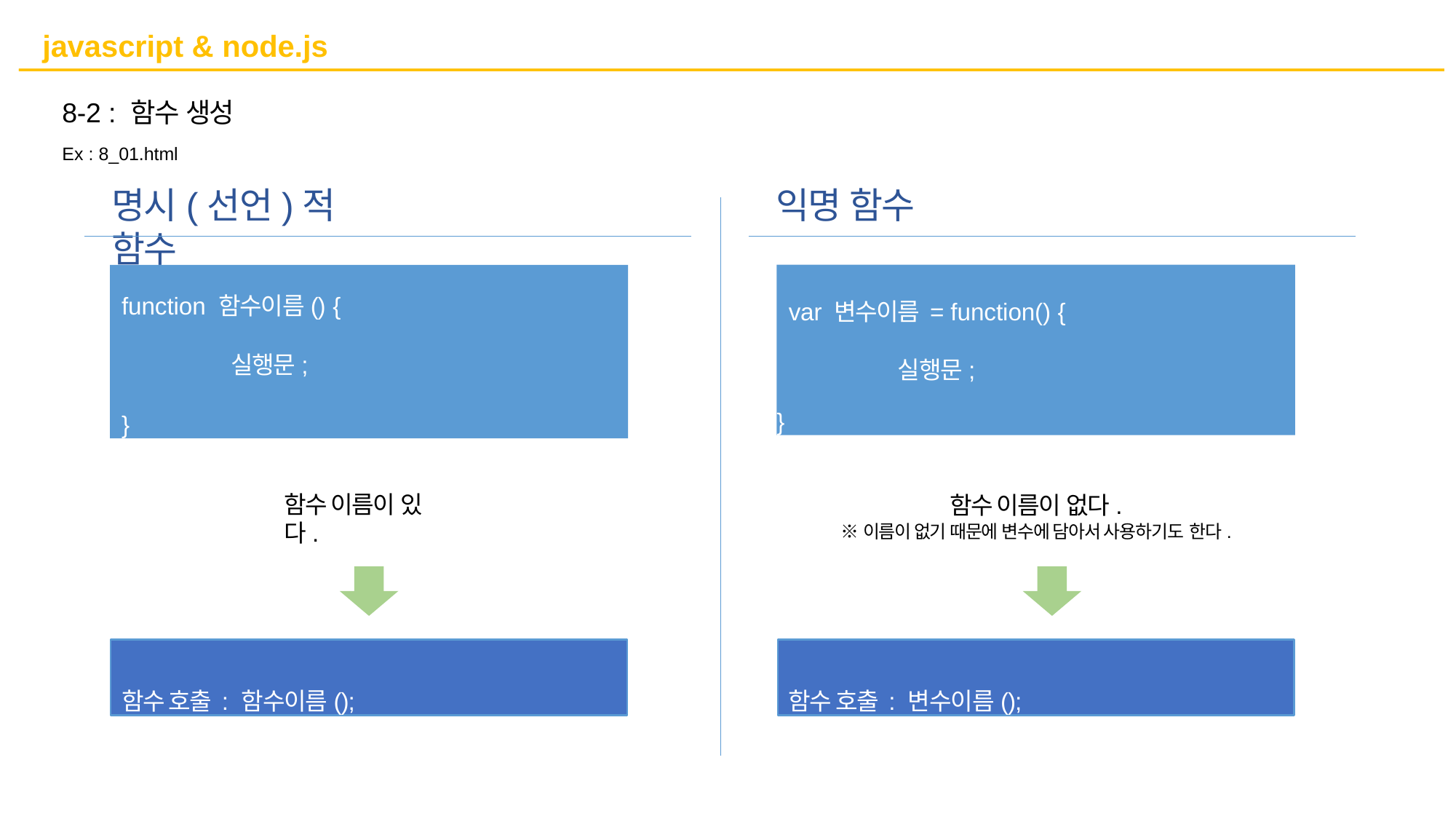

# javascript & node.js

8-2 : 함수 생성
Ex : 8_01.html
명시(선언)적 함수
익명 함수

function 함수이름() {

실행문;

}
var 변수이름 = function() {  실행문;
}
함수 이름이 있다.
함수 이름이 없다.
※이름이 없기 때문에 변수에 담아서 사용하기도 한다.

함수 호출 : 함수이름();

함수 호출 : 변수이름();